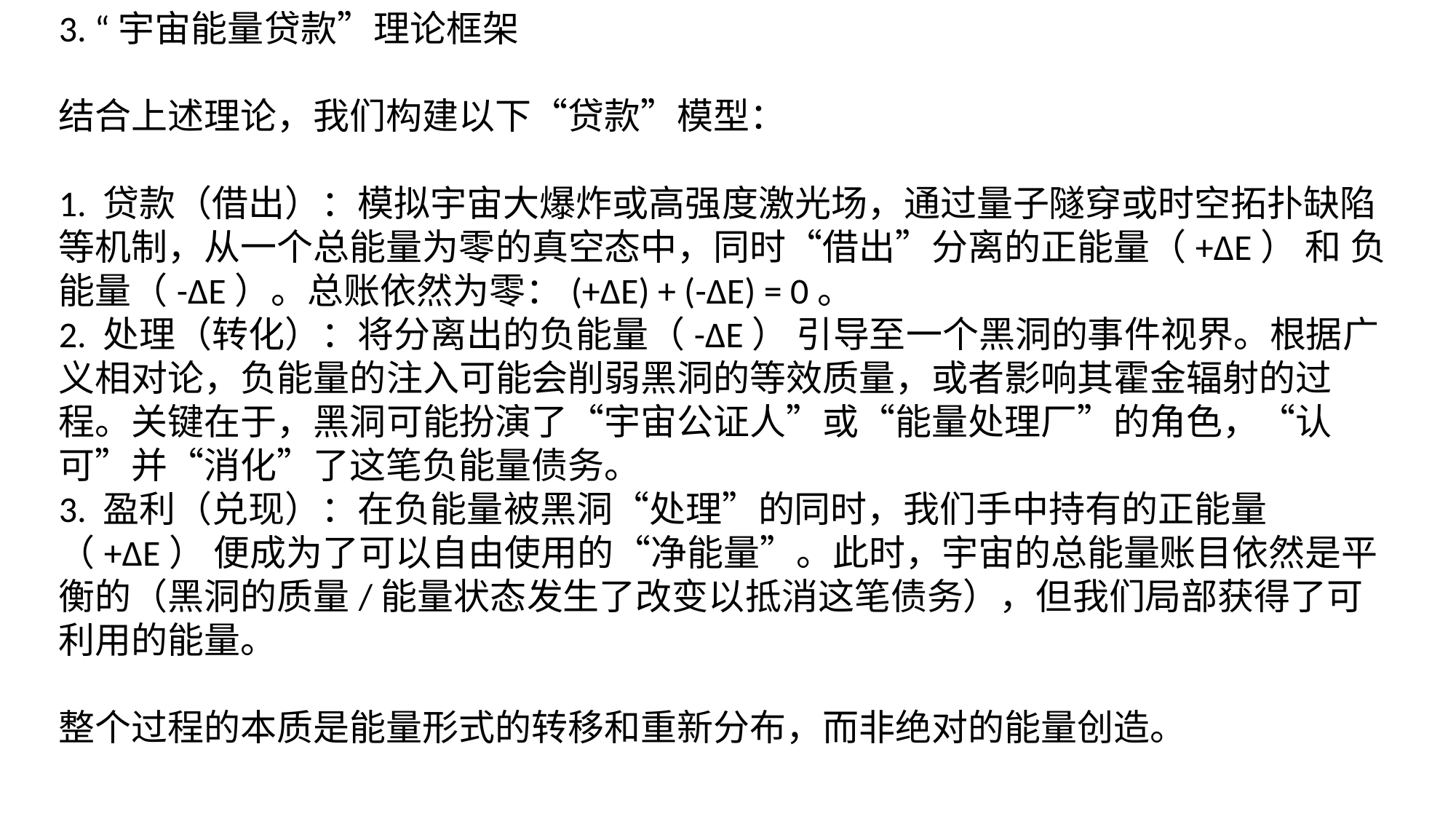

3. “宇宙能量贷款”理论框架

结合上述理论，我们构建以下“贷款”模型：

1. 贷款（借出）：模拟宇宙大爆炸或高强度激光场，通过量子隧穿或时空拓扑缺陷等机制，从一个总能量为零的真空态中，同时“借出”分离的正能量（+ΔE） 和 负能量（-ΔE）。总账依然为零：(+ΔE) + (-ΔE) = 0。
2. 处理（转化）：将分离出的负能量（-ΔE） 引导至一个黑洞的事件视界。根据广义相对论，负能量的注入可能会削弱黑洞的等效质量，或者影响其霍金辐射的过程。关键在于，黑洞可能扮演了“宇宙公证人”或“能量处理厂”的角色，“认可”并“消化”了这笔负能量债务。
3. 盈利（兑现）：在负能量被黑洞“处理”的同时，我们手中持有的正能量（+ΔE） 便成为了可以自由使用的“净能量”。此时，宇宙的总能量账目依然是平衡的（黑洞的质量/能量状态发生了改变以抵消这笔债务），但我们局部获得了可利用的能量。

整个过程的本质是能量形式的转移和重新分布，而非绝对的能量创造。